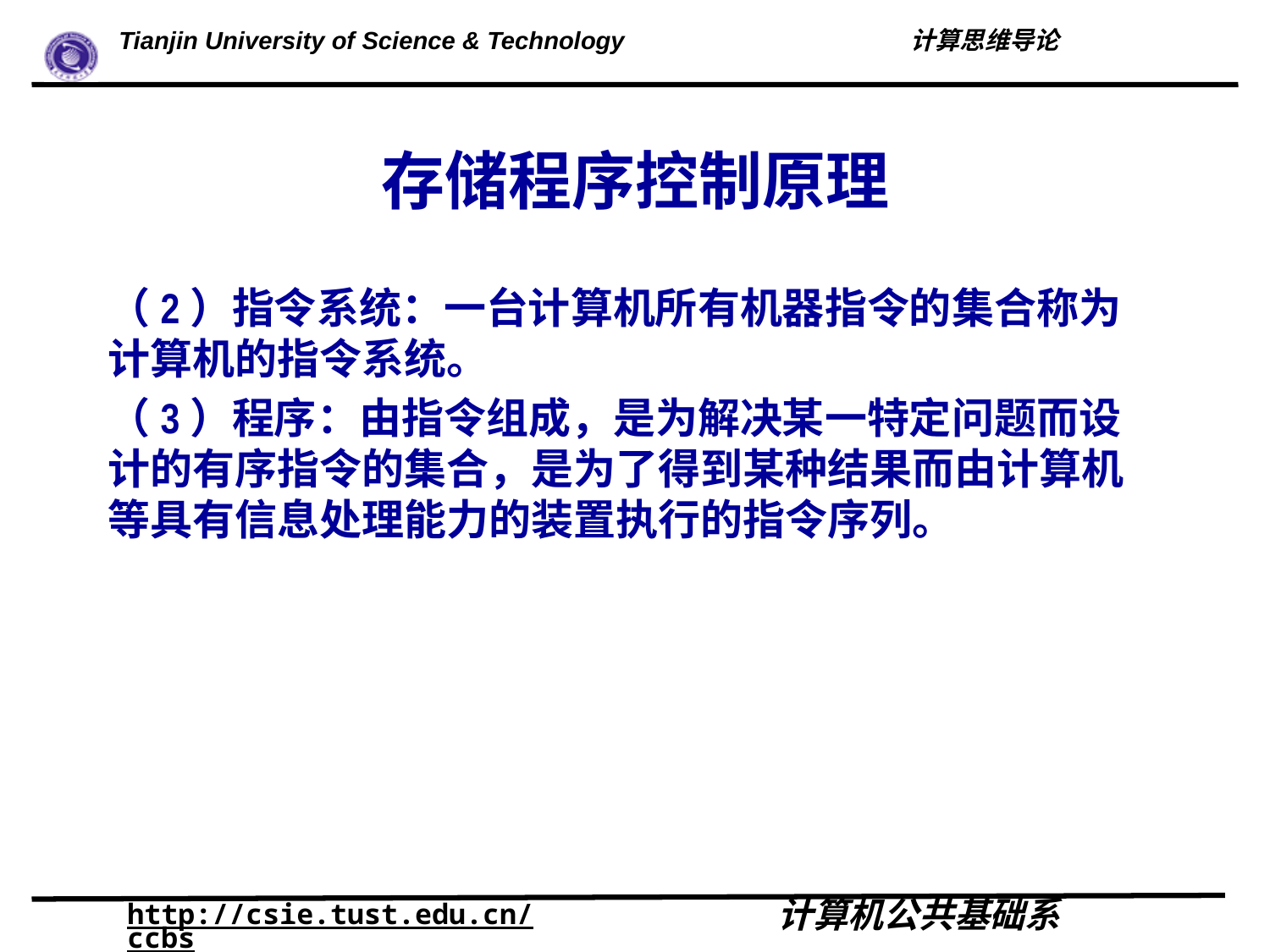

# 存储程序控制原理
（2）指令系统：一台计算机所有机器指令的集合称为计算机的指令系统。
（3）程序：由指令组成，是为解决某一特定问题而设计的有序指令的集合，是为了得到某种结果而由计算机等具有信息处理能力的装置执行的指令序列。